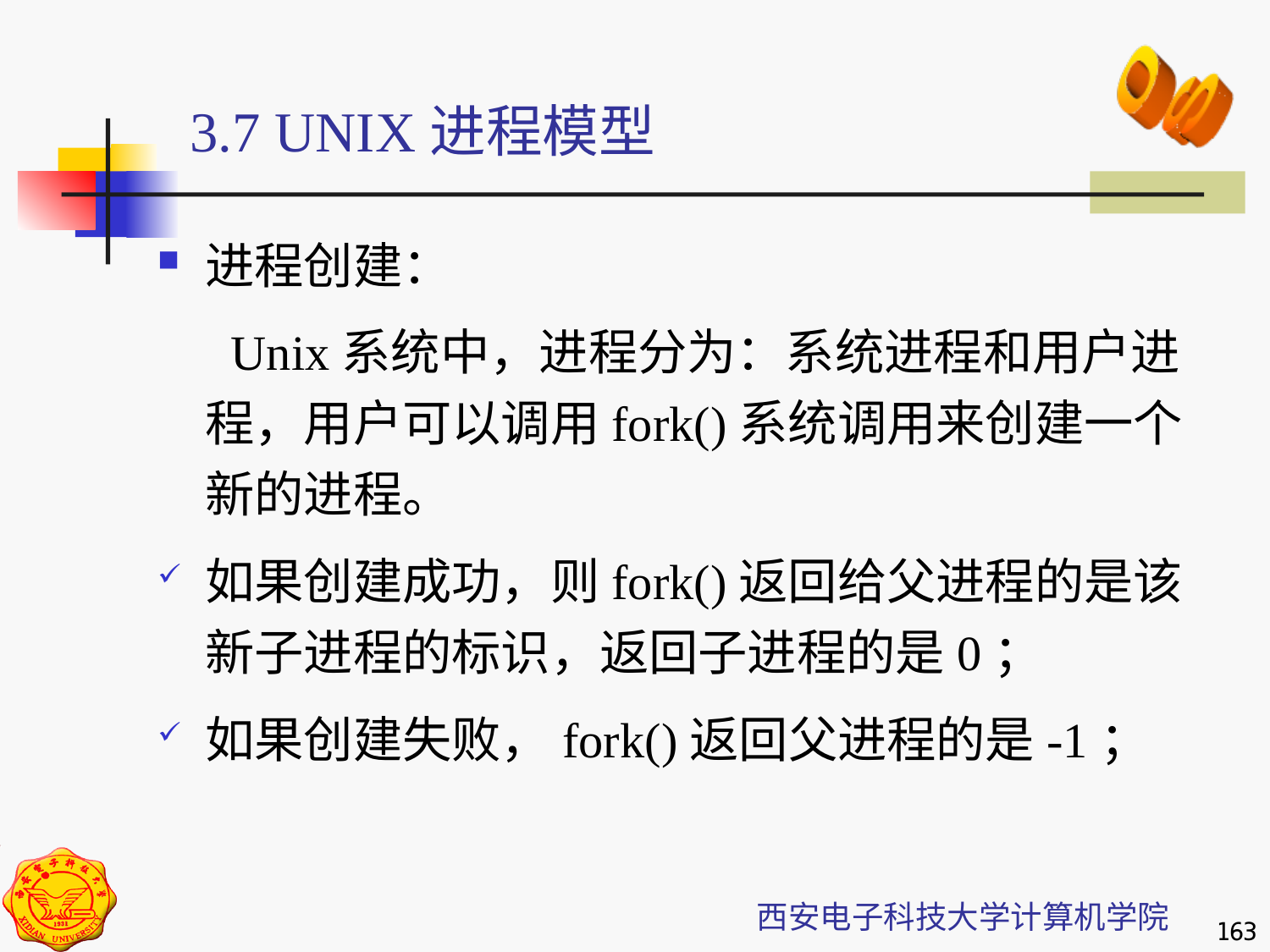

3.7 UNIX进程模型
进程创建：
      Unix系统中，进程分为：系统进程和用户进程，用户可以调用fork()系统调用来创建一个新的进程。
如果创建成功，则fork()返回给父进程的是该新子进程的标识，返回子进程的是0；
如果创建失败，fork()返回父进程的是-1；

163